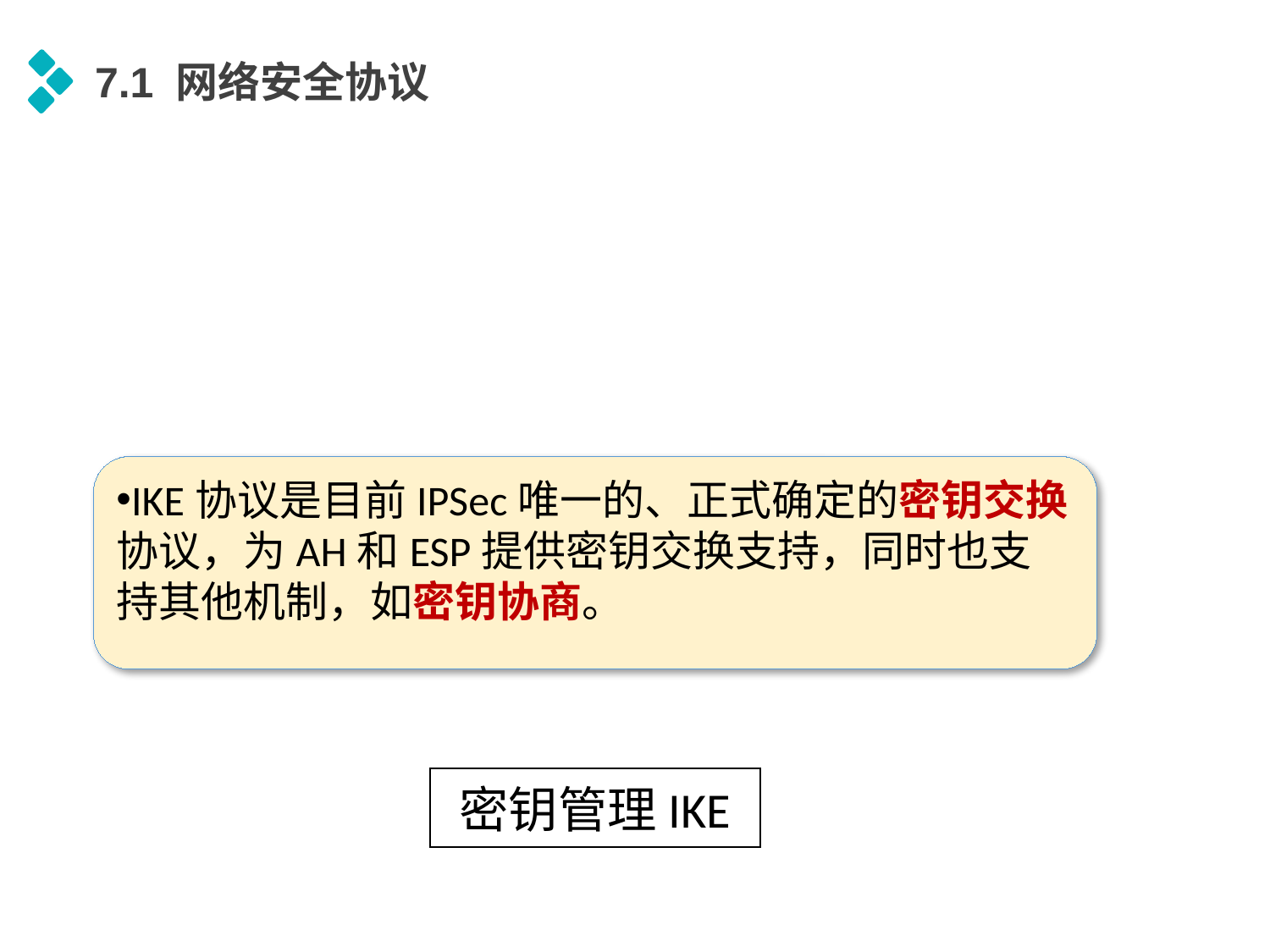

7.1 网络安全协议

IKE协议是目前IPSec唯一的、正式确定的密钥交换协议，为AH和ESP提供密钥交换支持，同时也支持其他机制，如密钥协商。
密钥管理IKE